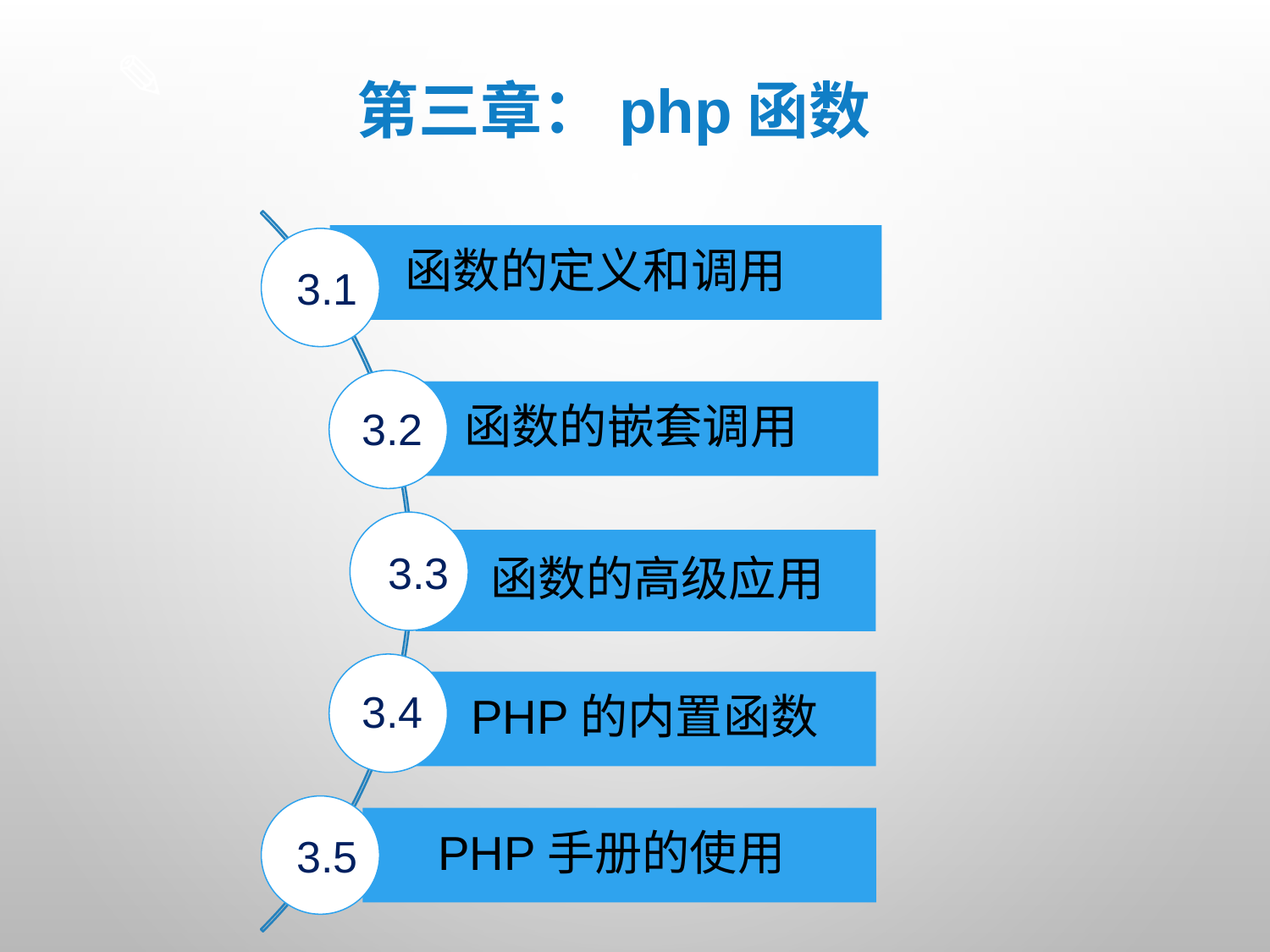

第三章：php函数
函数的定义和调用
函数的嵌套调用
函数的高级应用
PHP的内置函数
PHP手册的使用
3.1
3.2
3.3
3.4
3.5